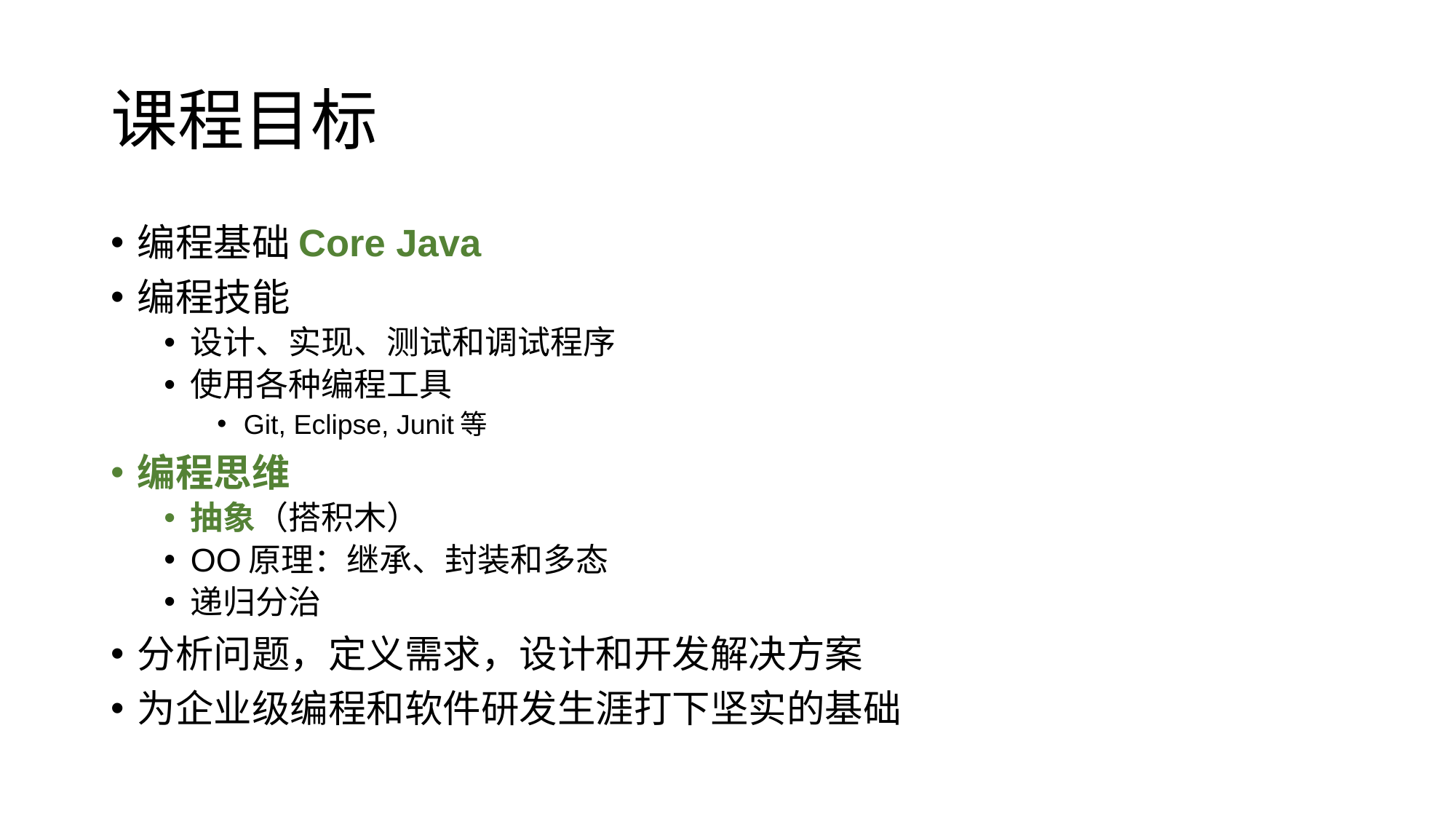

# 课程目标
编程基础Core Java
编程技能
设计、实现、测试和调试程序
使用各种编程工具
Git, Eclipse, Junit等
编程思维
抽象（搭积木）
OO原理：继承、封装和多态
递归分治
分析问题，定义需求，设计和开发解决方案
为企业级编程和软件研发生涯打下坚实的基础